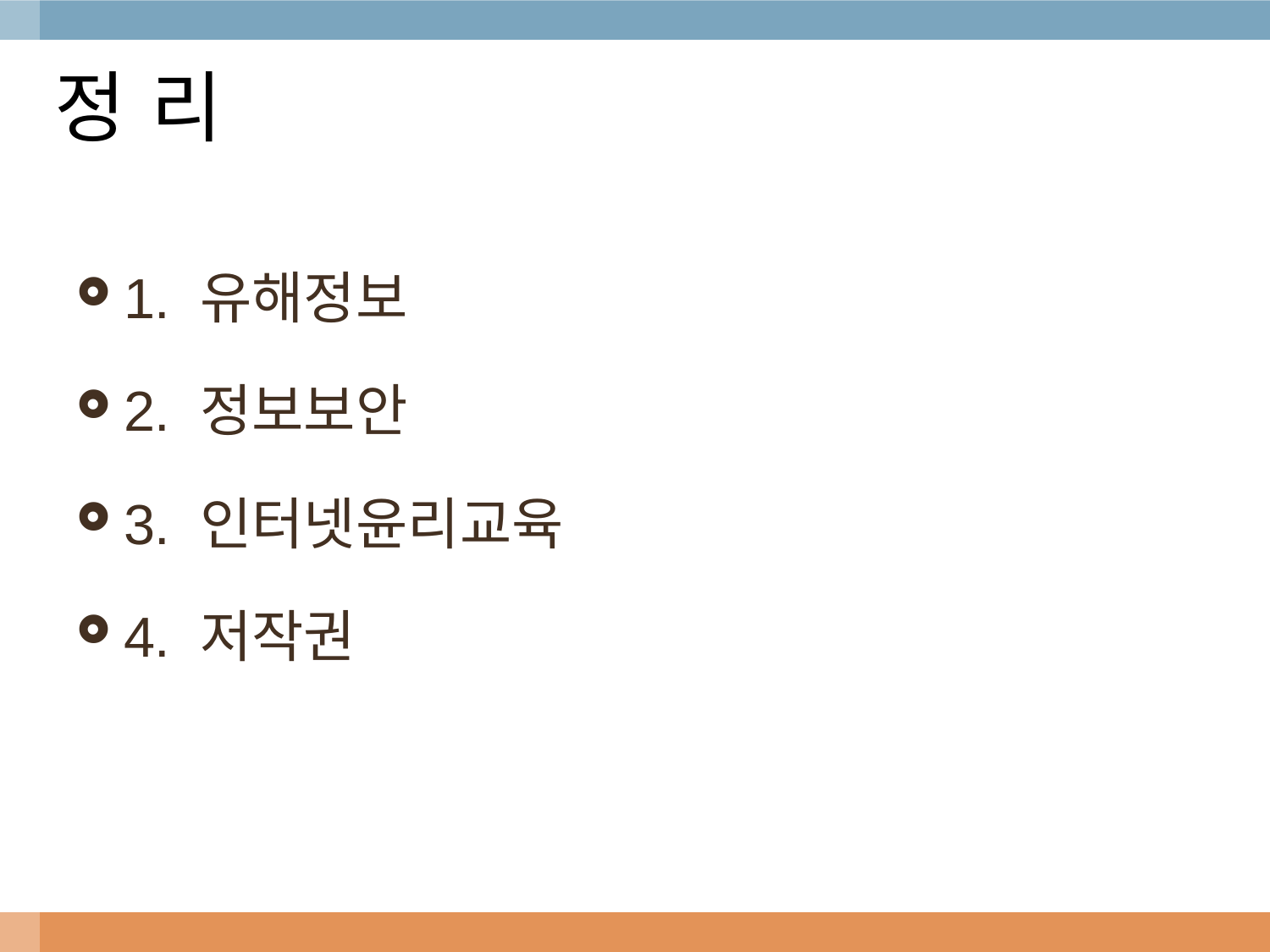

# 정 리
1. 유해정보
2. 정보보안
3. 인터넷윤리교육
4. 저작권